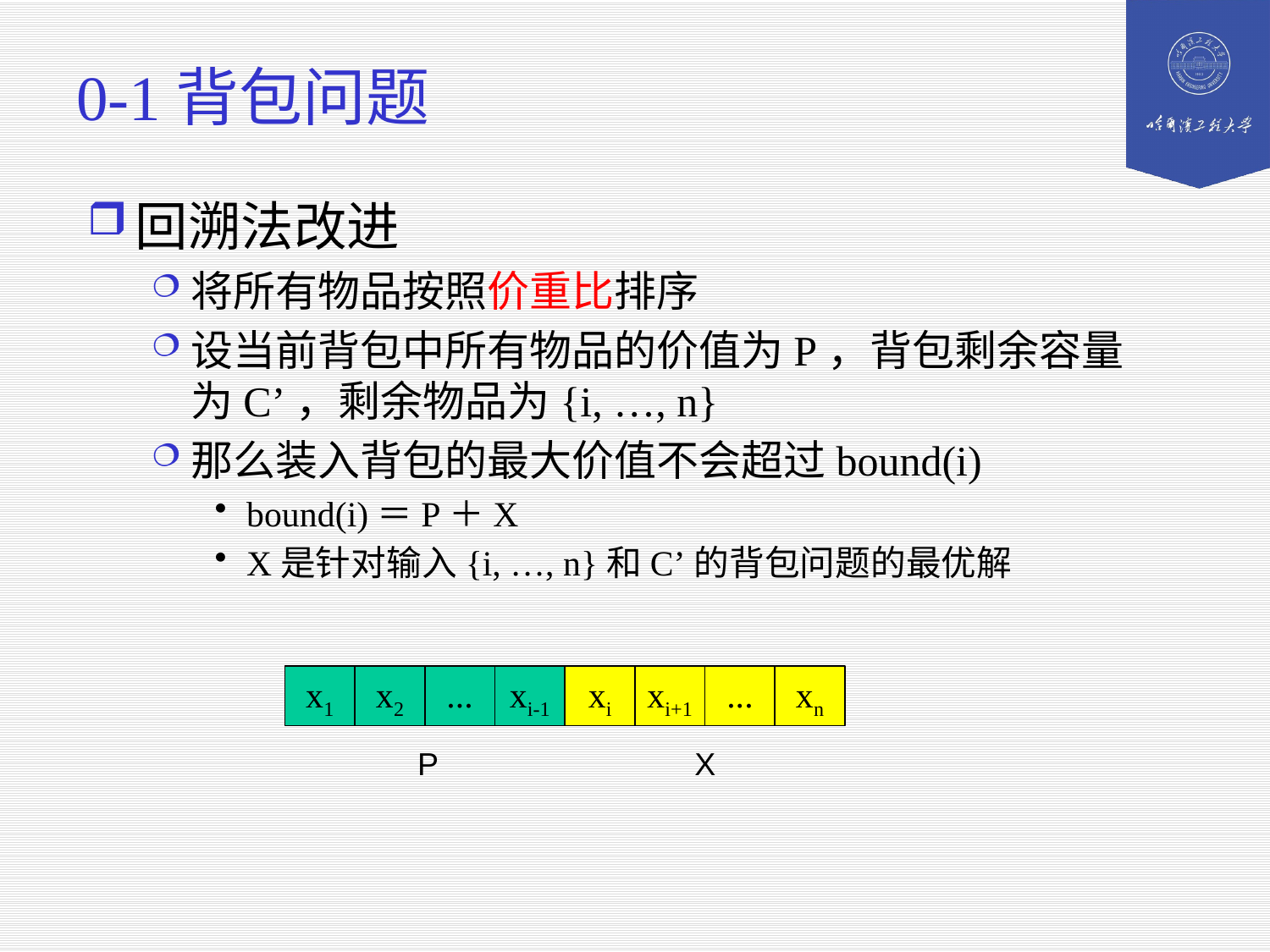

# 0-1背包问题
回溯法改进
将所有物品按照价重比排序
设当前背包中所有物品的价值为P，背包剩余容量为C’，剩余物品为{i, …, n}
那么装入背包的最大价值不会超过bound(i)
bound(i)＝P＋X
X是针对输入{i, …, n}和C’的背包问题的最优解

x1
x2
...
xi-1
xi
xi+1
...
xn
P
X